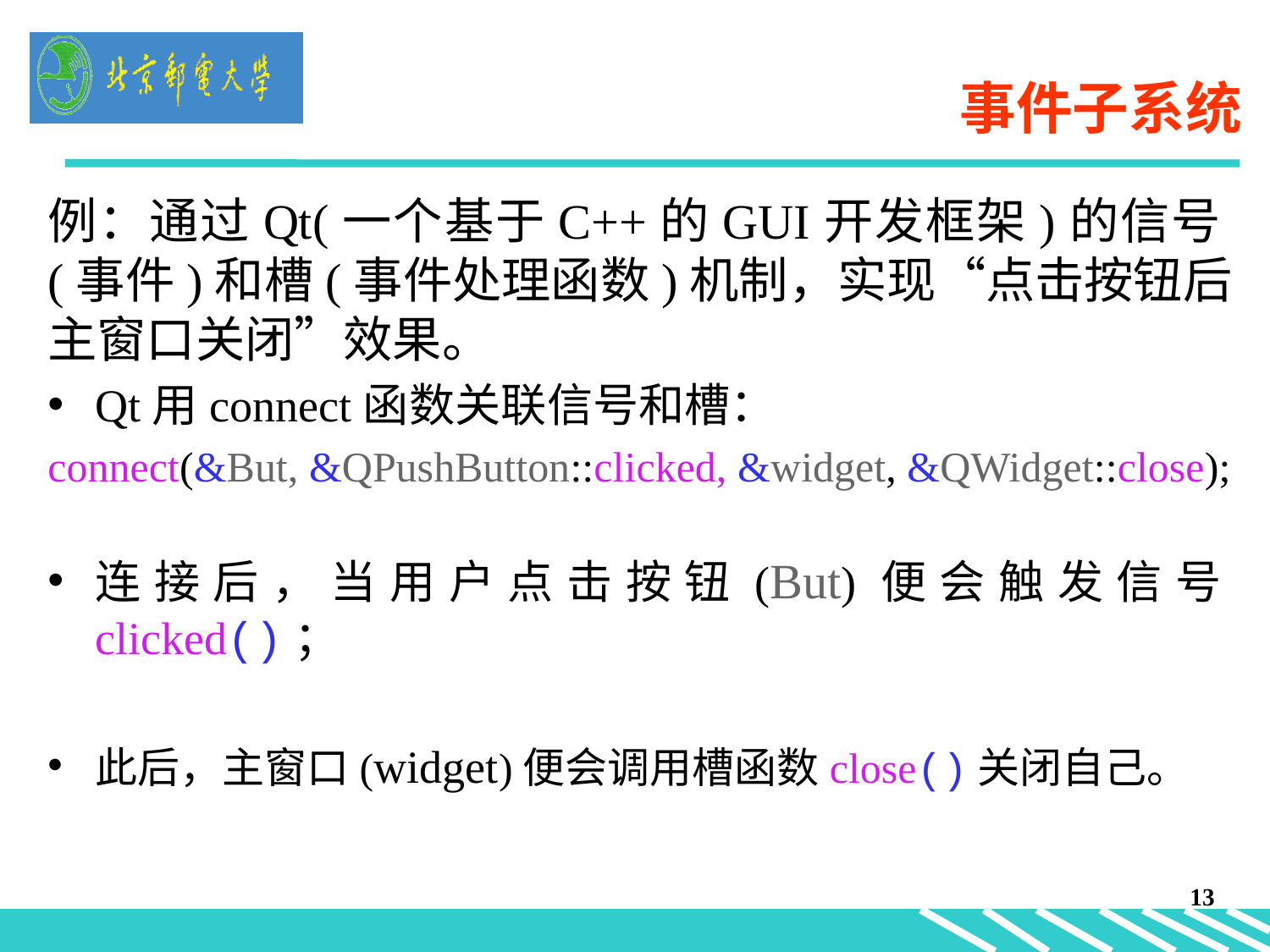

# 事件子系统
例：通过Qt(一个基于C++的GUI开发框架)的信号(事件)和槽(事件处理函数)机制，实现“点击按钮后主窗口关闭”效果。
Qt用connect函数关联信号和槽：
connect(&But, &QPushButton::clicked, &widget, &QWidget::close);

连接后，当用户点击按钮(But)便会触发信号clicked()；

此后，主窗口(widget)便会调用槽函数close()关闭自己。
13